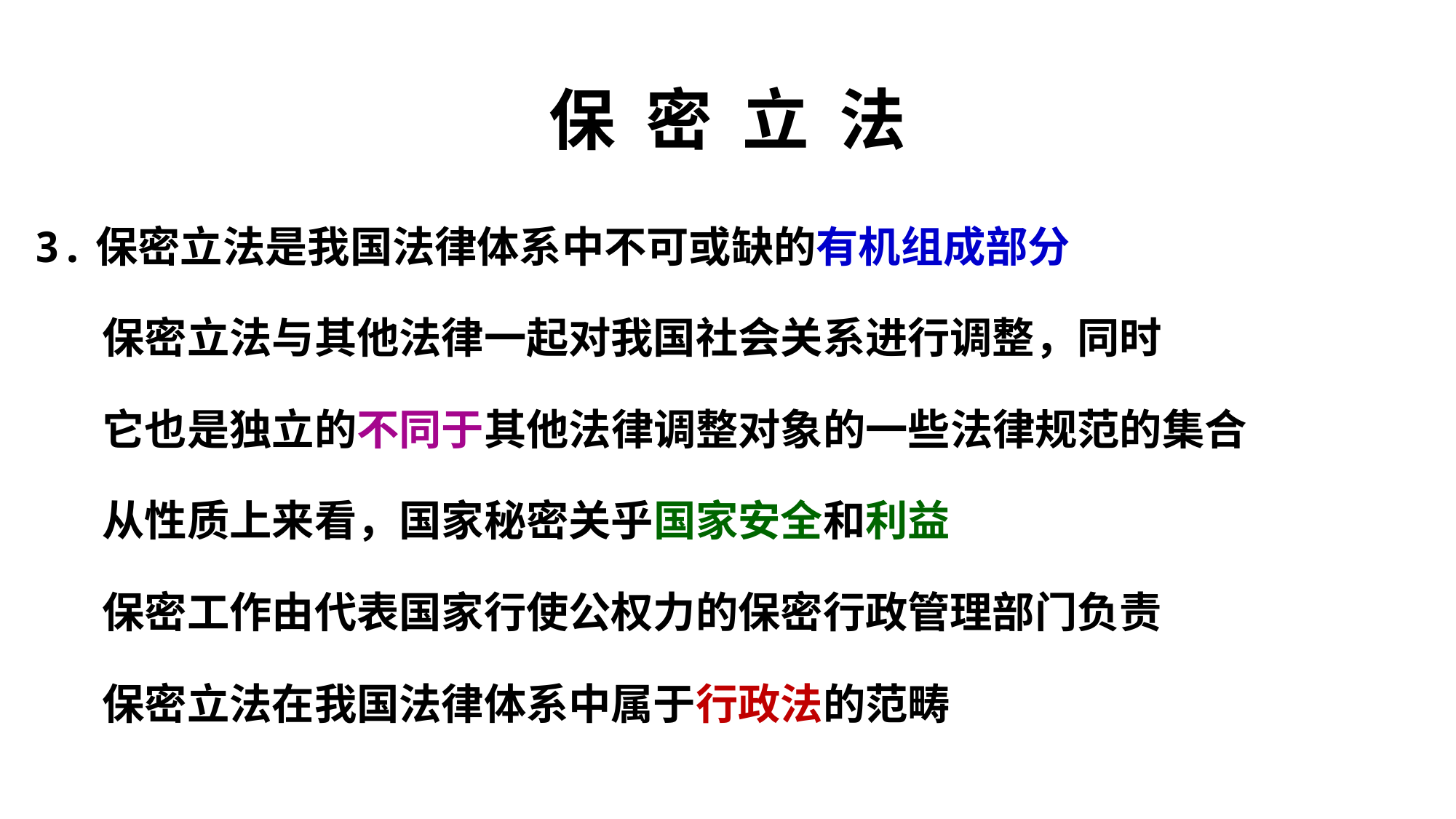

# 保  密  立  法
3.保密立法是我国法律体系中不可或缺的有机组成部分
      保密立法与其他法律一起对我国社会关系进行调整，同时
      它也是独立的不同于其他法律调整对象的一些法律规范的集合
      从性质上来看，国家秘密关乎国家安全和利益
      保密工作由代表国家行使公权力的保密行政管理部门负责
      保密立法在我国法律体系中属于行政法的范畴